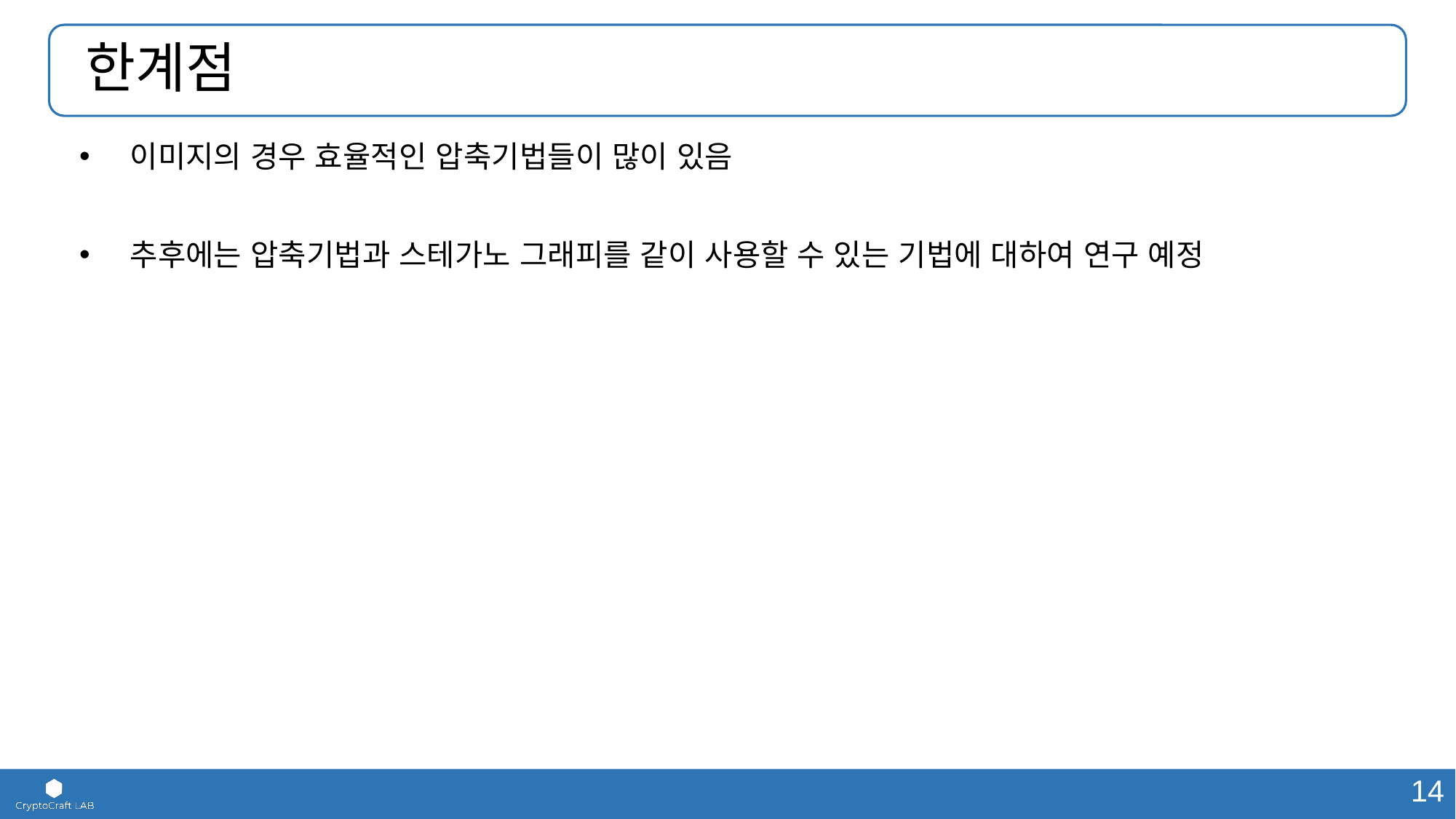

# 한계점
이미지의 경우 효율적인 압축기법들이 많이 있음

추후에는 압축기법과 스테가노 그래피를 같이 사용할 수 있는 기법에 대하여 연구 예정